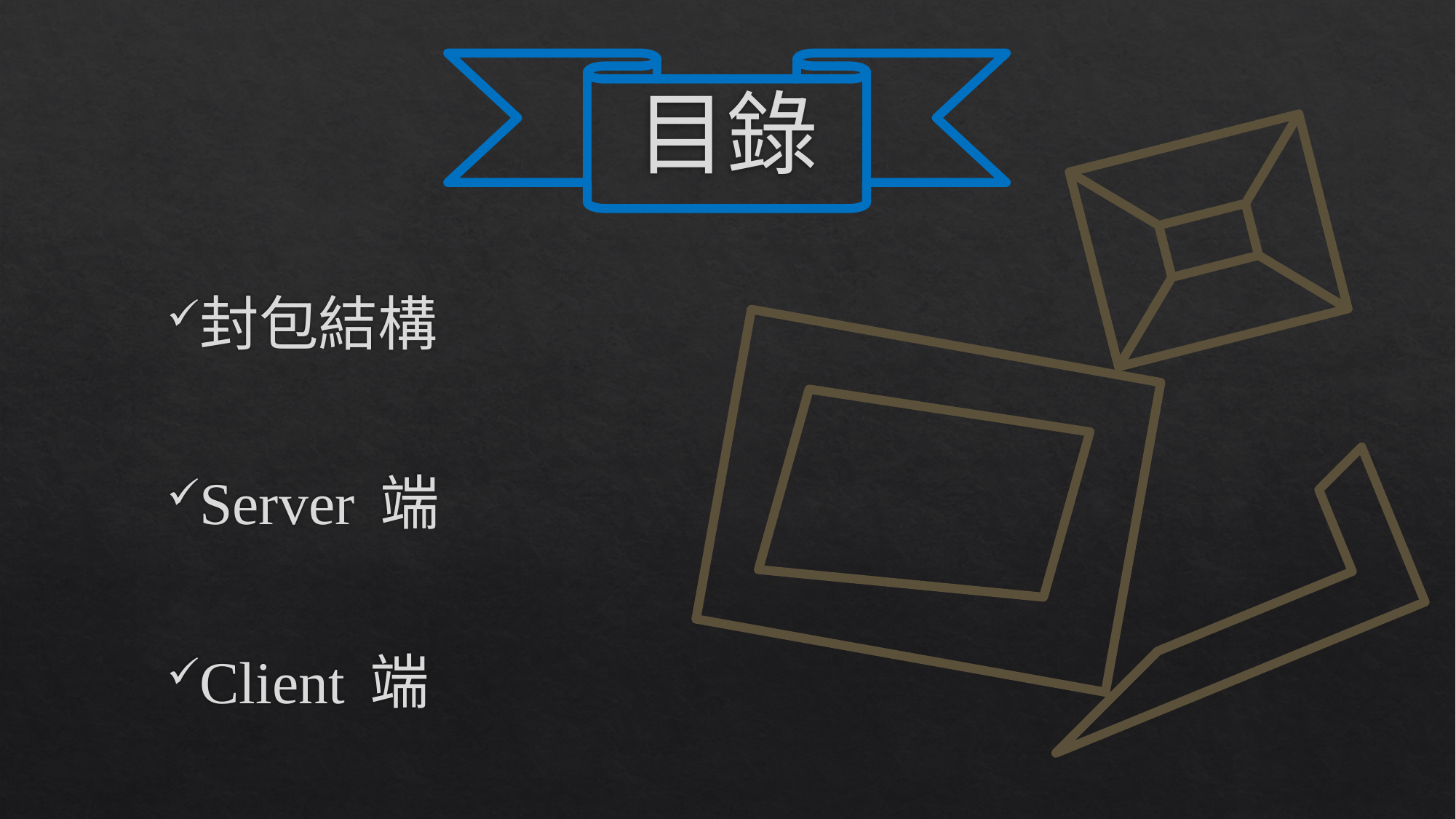

# 目錄

封包結構

Server 端

Client 端